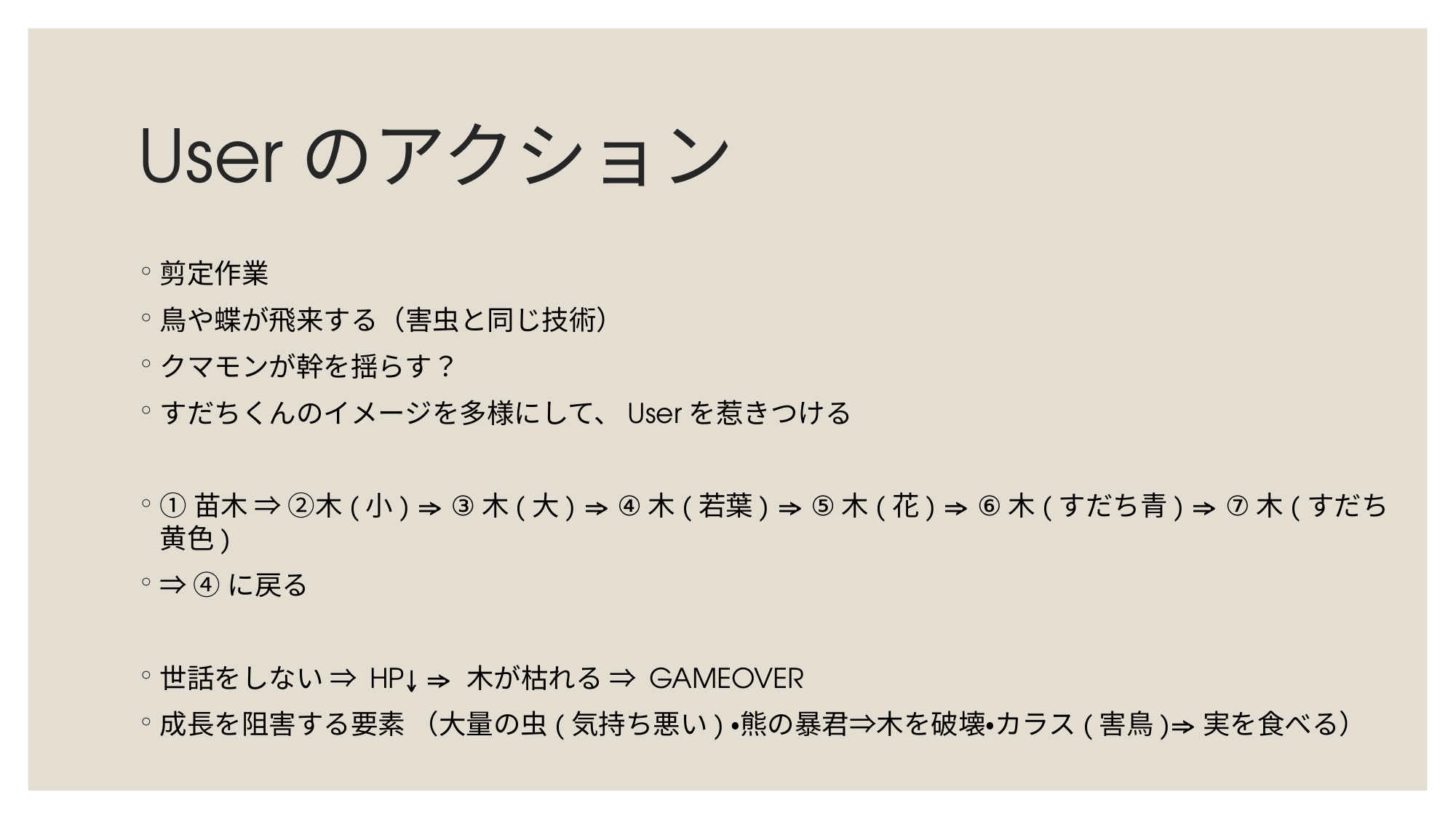

# Userのアクション
剪定作業
鳥や蝶が飛来する（害虫と同じ技術）
クマモンが幹を揺らす？
すだちくんのイメージを多様にして、Userを惹きつける

①苗木 ⇒ ②木(小) ⇒ ③木(大) ⇒ ④木(若葉) ⇒ ⑤木(花) ⇒ ⑥木(すだち青) ⇒ ⑦木(すだち黄色)
⇒ ④に戻る

世話をしない ⇒ HP↓ ⇒ 木が枯れる ⇒ GAMEOVER
成長を阻害する要素 （大量の虫(気持ち悪い)・熊の暴君⇒木を破壊・カラス(害鳥)⇒実を食べる）